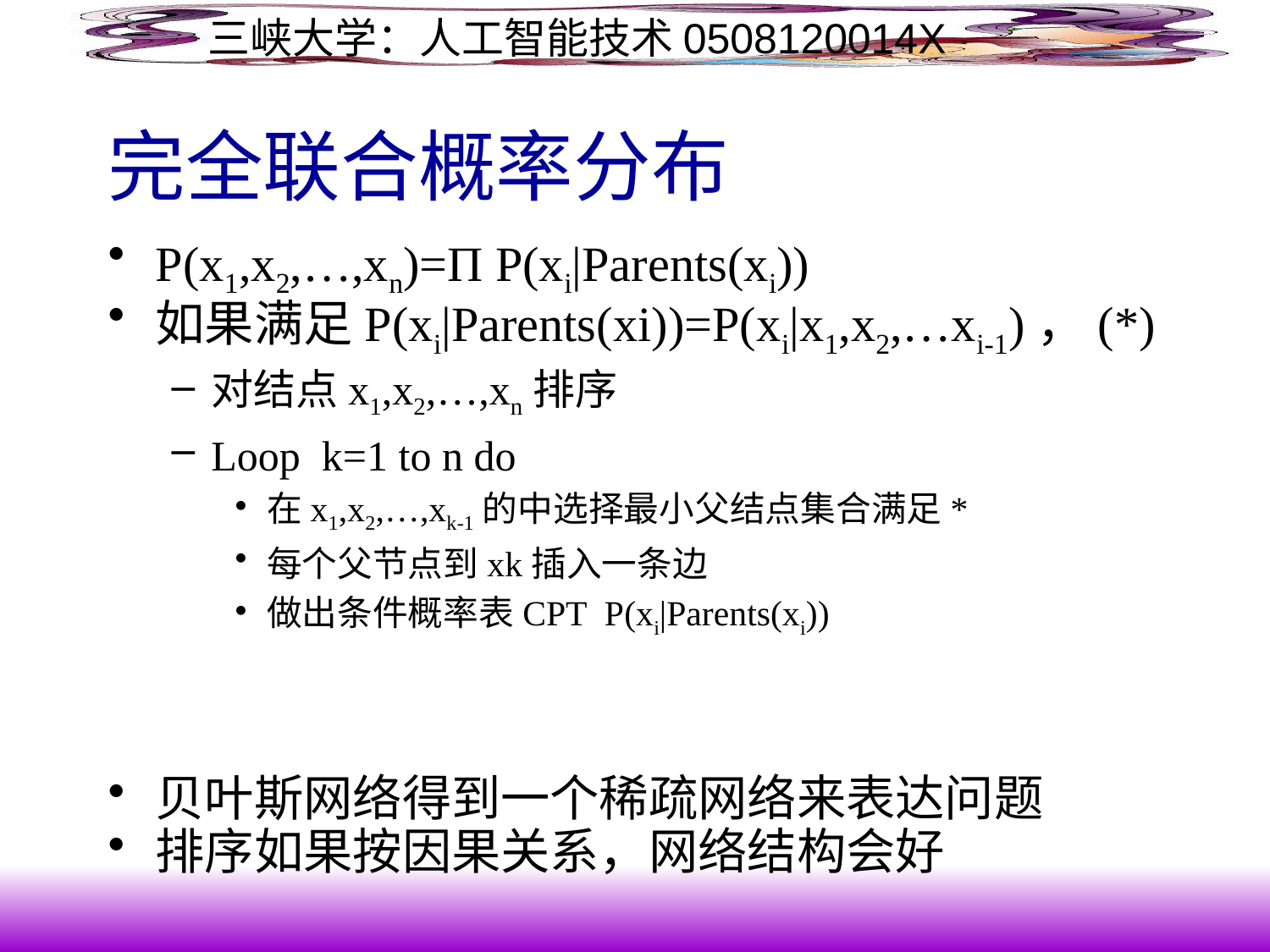

# 完全联合概率分布
P(x1,x2,…,xn)=Π P(xi|Parents(xi))
如果满足P(xi|Parents(xi))=P(xi|x1,x2,…xi-1)，(*)
对结点x1,x2,…,xn排序
Loop  k=1 to n do
在x1,x2,…,xk-1的中选择最小父结点集合满足*
每个父节点到xk插入一条边
做出条件概率表CPT  P(xi|Parents(xi))

贝叶斯网络得到一个稀疏网络来表达问题
排序如果按因果关系，网络结构会好